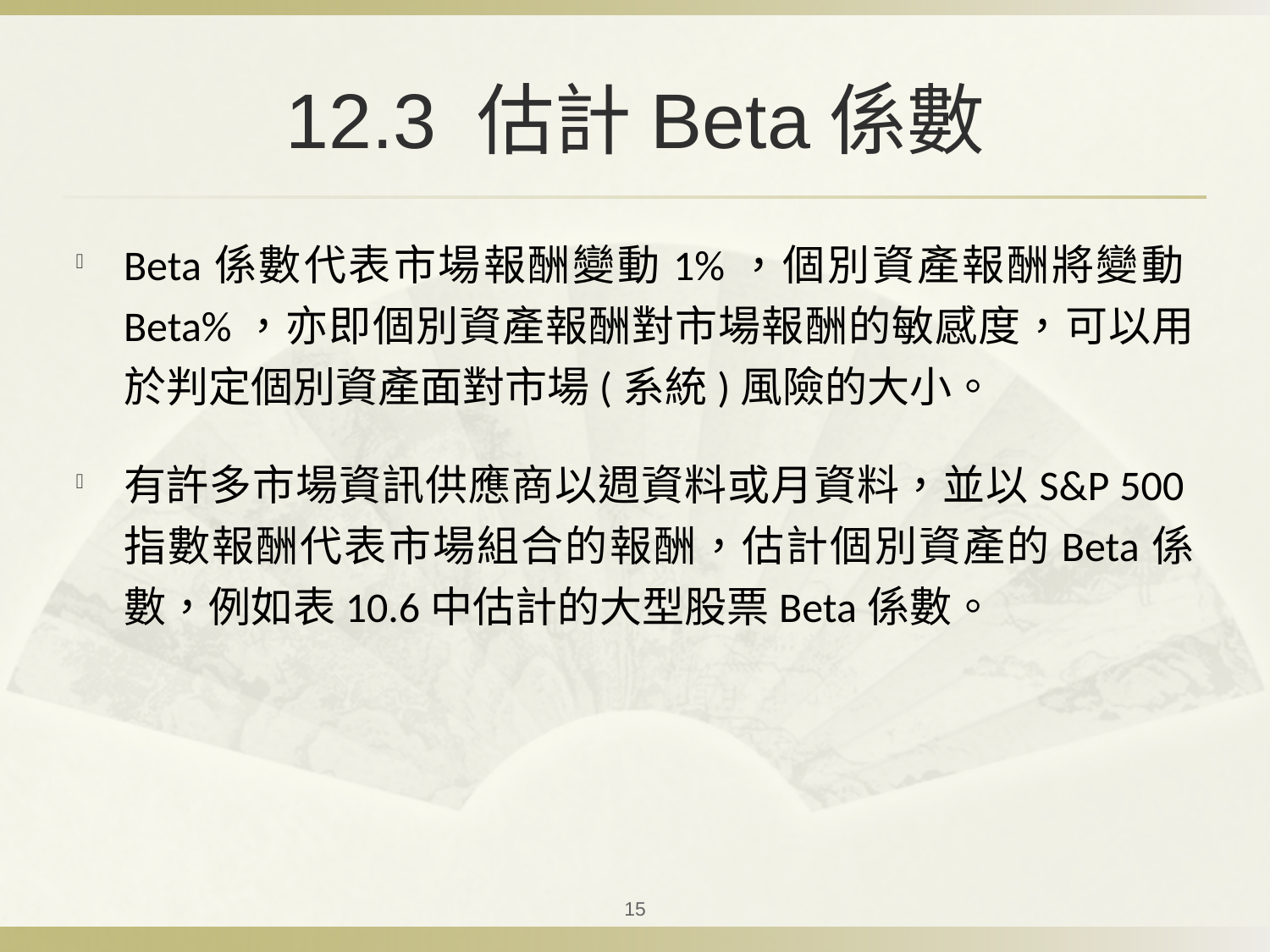

# 12.3 估計Beta係數
Beta係數代表市場報酬變動1%，個別資產報酬將變動Beta%，亦即個別資產報酬對市場報酬的敏感度，可以用於判定個別資產面對市場(系統)風險的大小。

有許多市場資訊供應商以週資料或月資料，並以S&P 500指數報酬代表市場組合的報酬，估計個別資產的Beta係數，例如表10.6中估計的大型股票Beta係數。

15